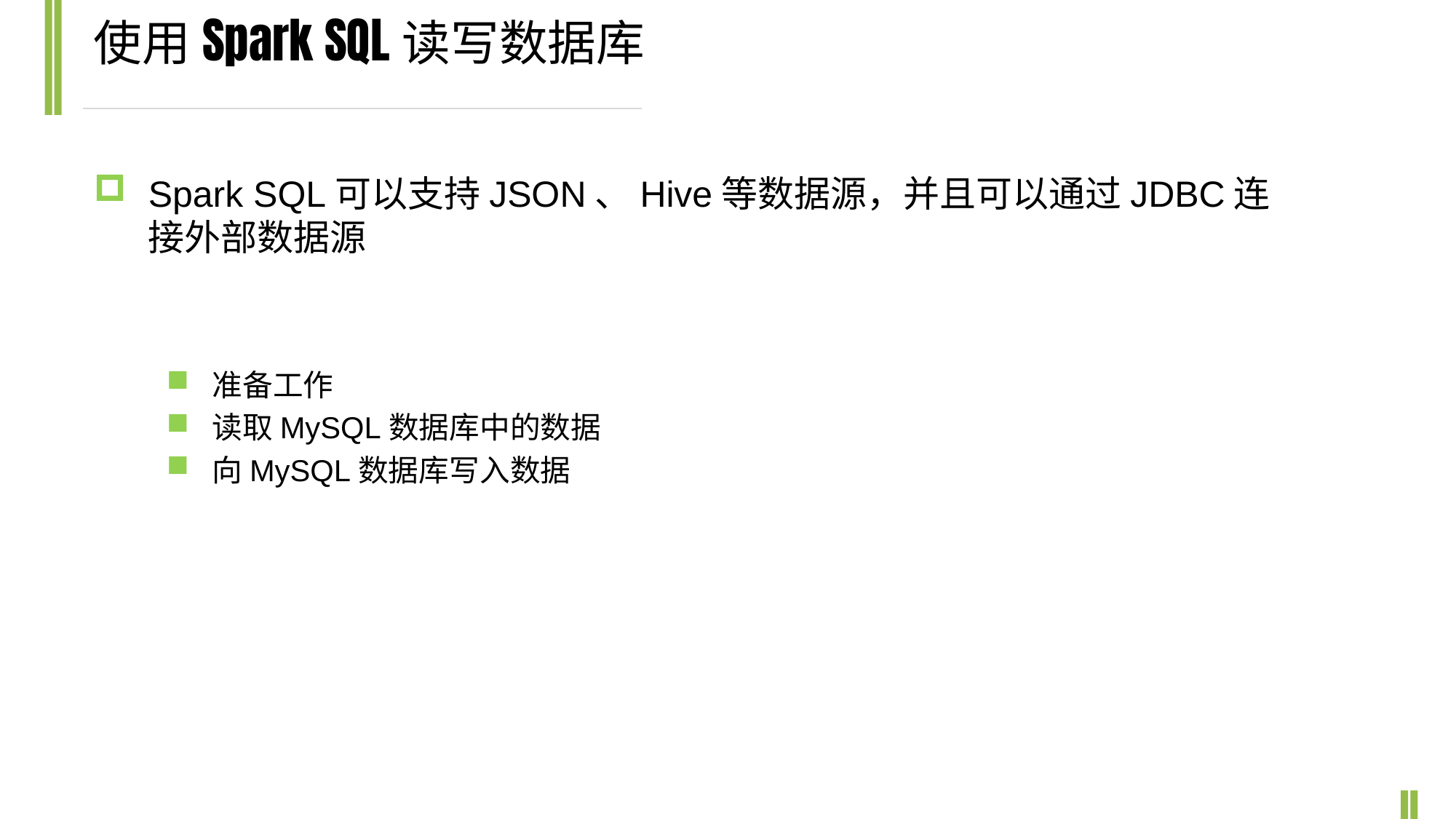

使用Spark SQL读写数据库

Spark SQL可以支持JSON、Hive等数据源，并且可以通过JDBC连接外部数据源

准备工作
读取MySQL数据库中的数据
向MySQL数据库写入数据